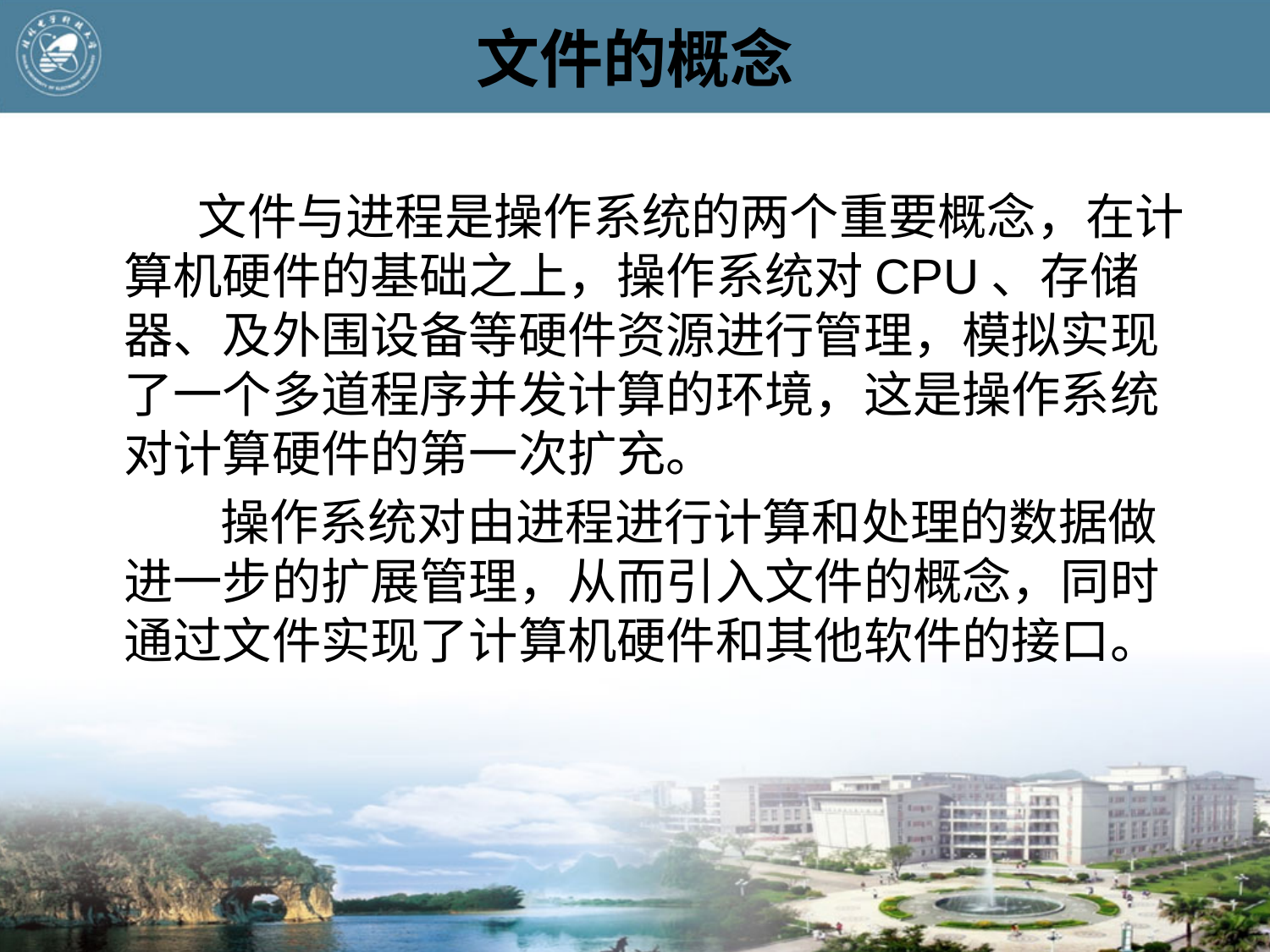

# 文件的概念
          文件与进程是操作系统的两个重要概念，在计算机硬件的基础之上，操作系统对CPU、存储器、及外围设备等硬件资源进行管理，模拟实现了一个多道程序并发计算的环境，这是操作系统对计算硬件的第一次扩充。
            操作系统对由进程进行计算和处理的数据做进一步的扩展管理，从而引入文件的概念，同时通过文件实现了计算机硬件和其他软件的接口。